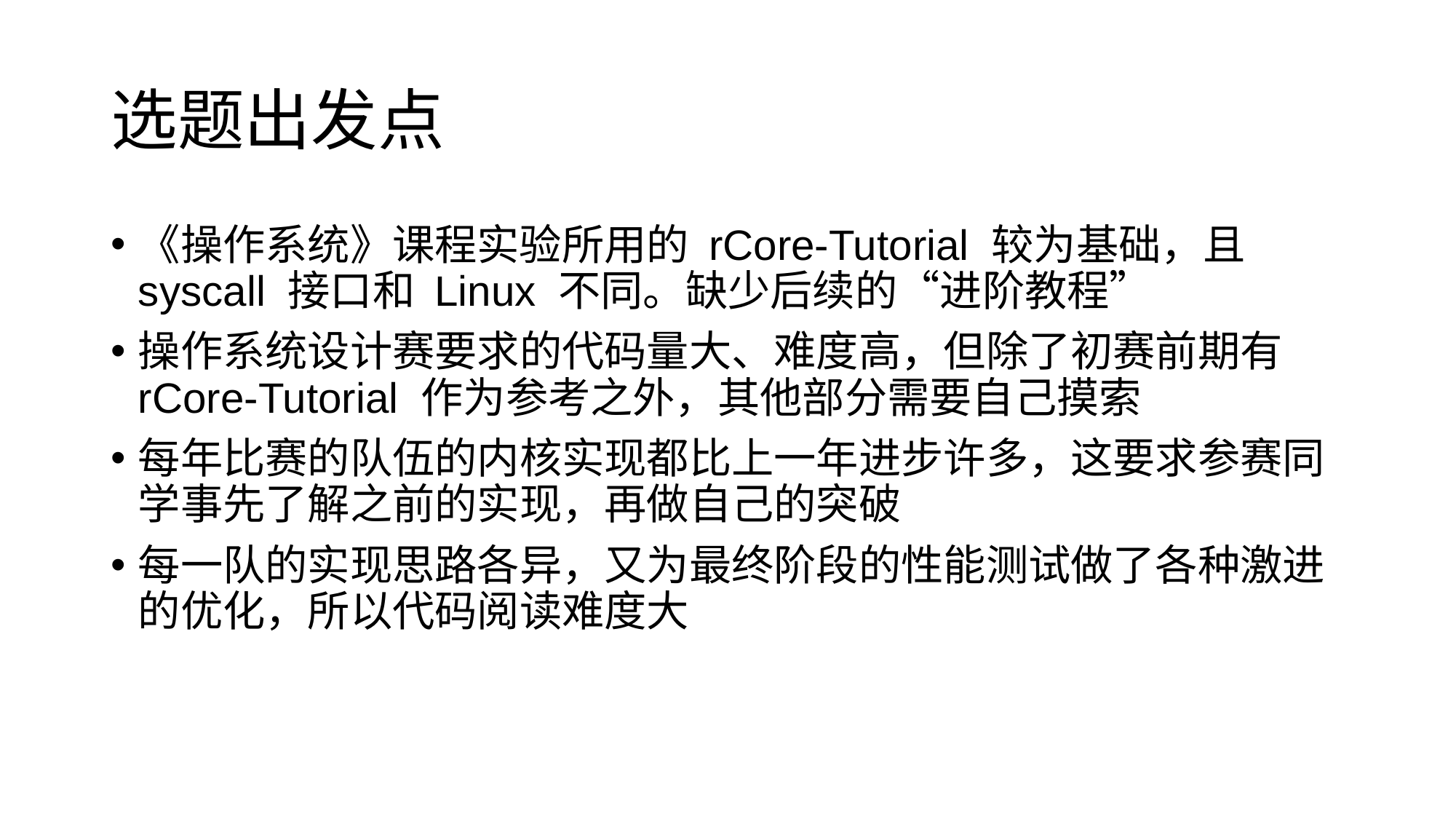

# 选题出发点
《操作系统》课程实验所用的 rCore-Tutorial 较为基础，且 syscall 接口和 Linux 不同。缺少后续的“进阶教程”
操作系统设计赛要求的代码量大、难度高，但除了初赛前期有 rCore-Tutorial 作为参考之外，其他部分需要自己摸索
每年比赛的队伍的内核实现都比上一年进步许多，这要求参赛同学事先了解之前的实现，再做自己的突破
每一队的实现思路各异，又为最终阶段的性能测试做了各种激进的优化，所以代码阅读难度大